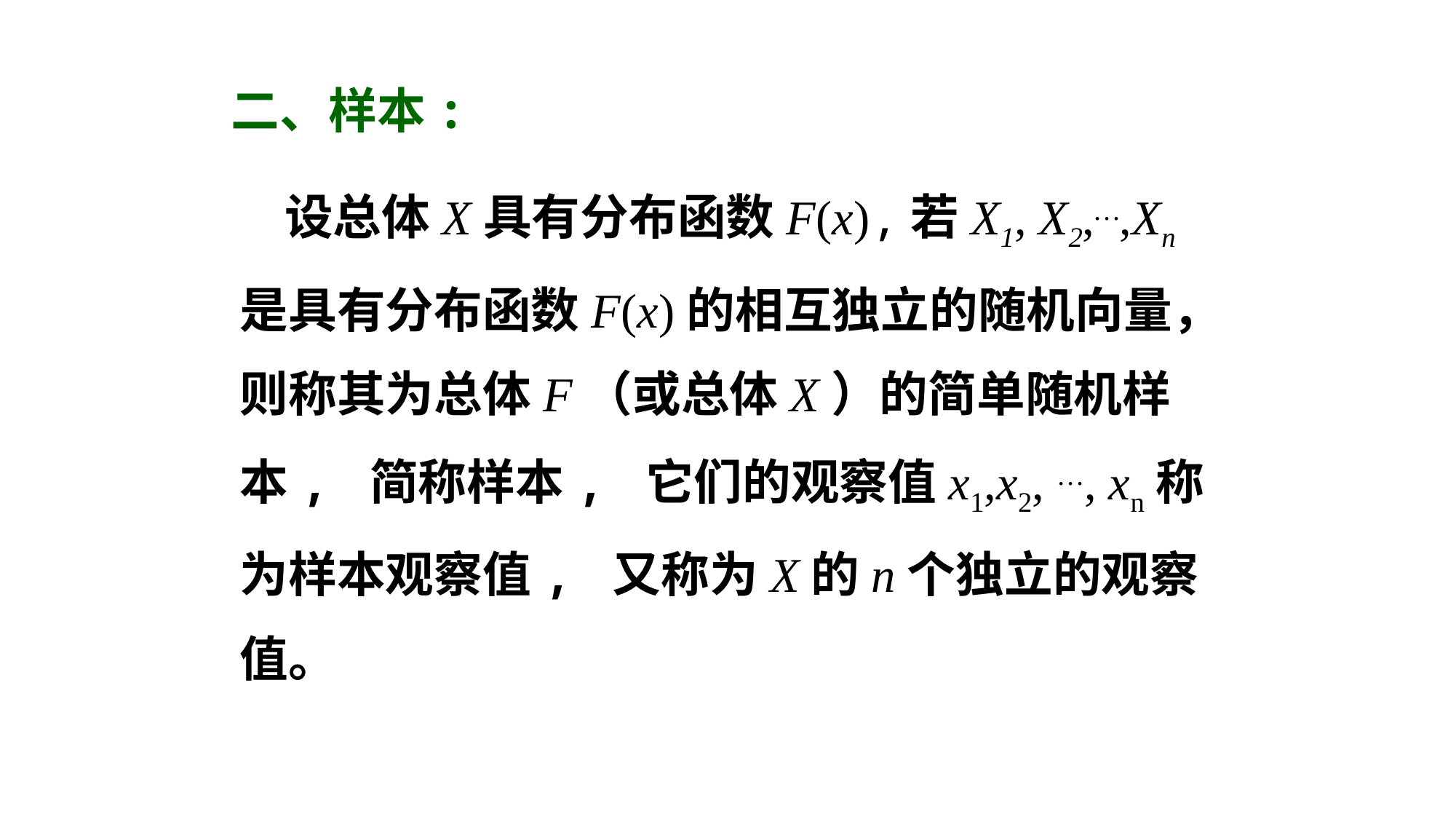

二、样本:
   设总体X具有分布函数F(x),若X1, X2,…,Xn是具有分布函数F(x)的相互独立的随机向量，则称其为总体F（或总体X）的简单随机样本, 简称样本, 它们的观察值x1,x2, …, xn称为样本观察值, 又称为X的n个独立的观察值。